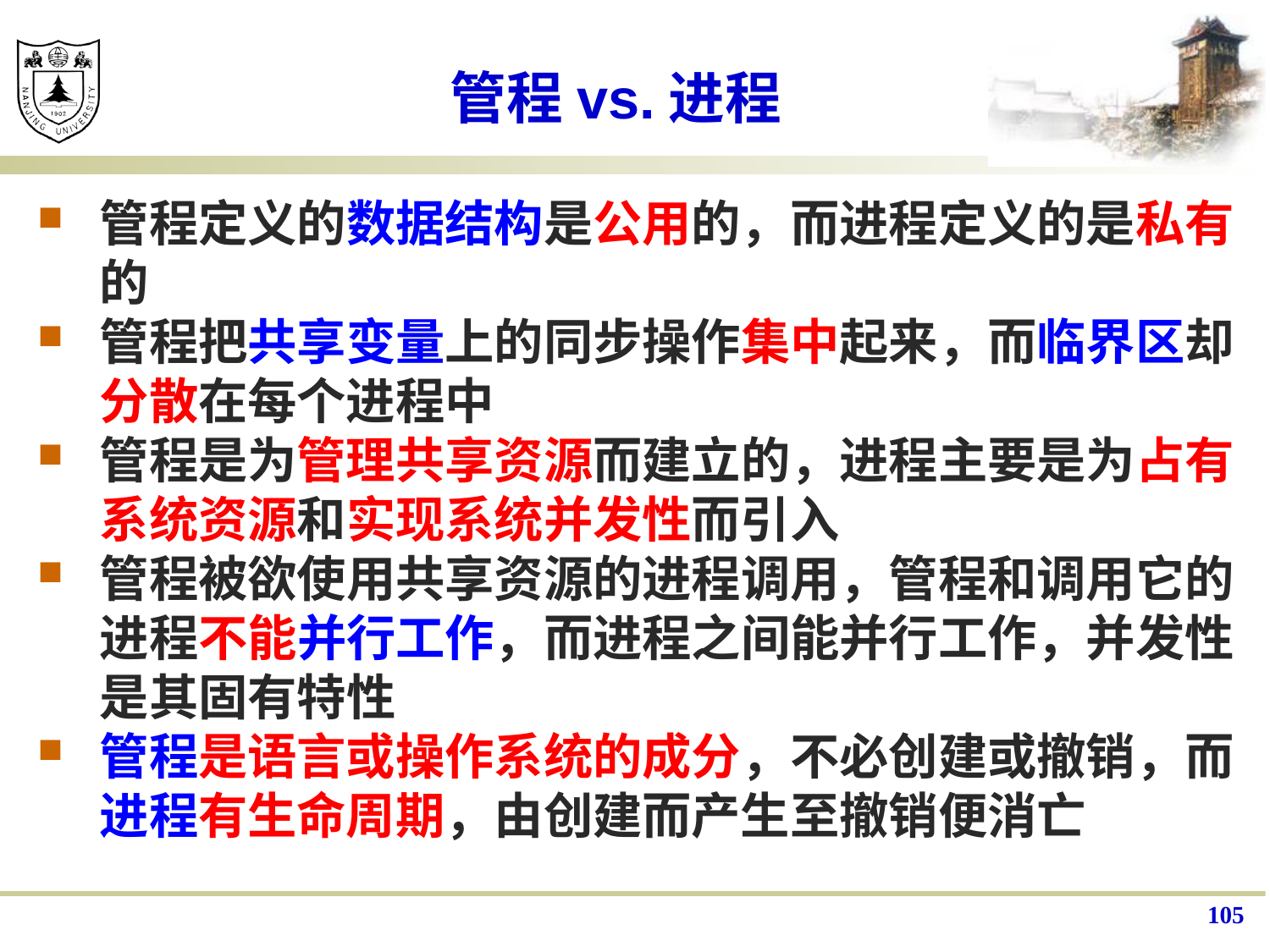

# 管程vs.进程
管程定义的数据结构是公用的，而进程定义的是私有的
管程把共享变量上的同步操作集中起来，而临界区却分散在每个进程中
管程是为管理共享资源而建立的，进程主要是为占有系统资源和实现系统并发性而引入
管程被欲使用共享资源的进程调用，管程和调用它的进程不能并行工作，而进程之间能并行工作，并发性是其固有特性
管程是语言或操作系统的成分，不必创建或撤销，而进程有生命周期，由创建而产生至撤销便消亡

105